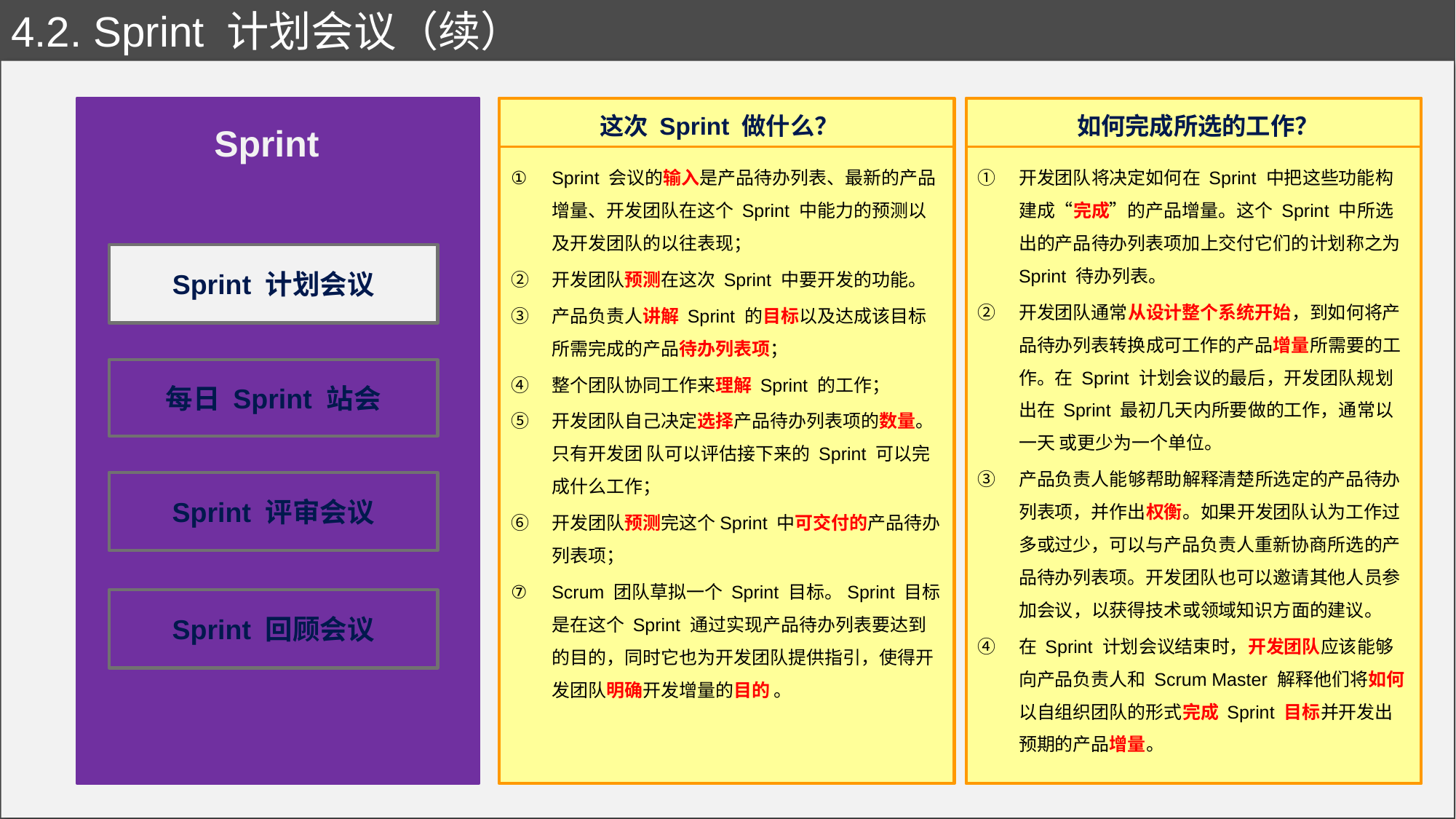

# 4.2. Sprint 计划会议（续）

这次 Sprint 做什么？
如何完成所选的工作？
Sprint
Sprint 会议的输入是产品待办列表、最新的产品增量、开发团队在这个 Sprint 中能力的预测以及开发团队的以往表现；
开发团队预测在这次 Sprint 中要开发的功能。
产品负责人讲解 Sprint 的目标以及达成该目标所需完成的产品待办列表项；
整个团队协同工作来理解 Sprint 的工作；
开发团队自己决定选择产品待办列表项的数量。只有开发团 队可以评估接下来的 Sprint 可以完成什么工作；
开发团队预测完这个Sprint 中可交付的产品待办列表项；
Scrum 团队草拟一个 Sprint 目标。Sprint 目标是在这个 Sprint 通过实现产品待办列表要达到的目的，同时它也为开发团队提供指引，使得开发团队明确开发增量的目的 。
开发团队将决定如何在 Sprint 中把这些功能构建成“完成”的产品增量。这个 Sprint 中所选出的产品待办列表项加上交付它们的计划称之为 Sprint 待办列表。
开发团队通常从设计整个系统开始，到如何将产品待办列表转换成可工作的产品增量所需要的工作。在 Sprint 计划会议的最后，开发团队规划出在 Sprint 最初几天内所要做的工作，通常以一天 或更少为一个单位。
产品负责人能够帮助解释清楚所选定的产品待办列表项，并作出权衡。如果开发团队认为工作过多或过少，可以与产品负责人重新协商所选的产品待办列表项。开发团队也可以邀请其他人员参加会议，以获得技术或领域知识方面的建议。
在 Sprint 计划会议结束时，开发团队应该能够向产品负责人和 Scrum Master 解释他们将如何以自组织团队的形式完成 Sprint 目标并开发出预期的产品增量。
Sprint 计划会议
每日 Sprint 站会
Sprint 评审会议
Sprint 回顾会议